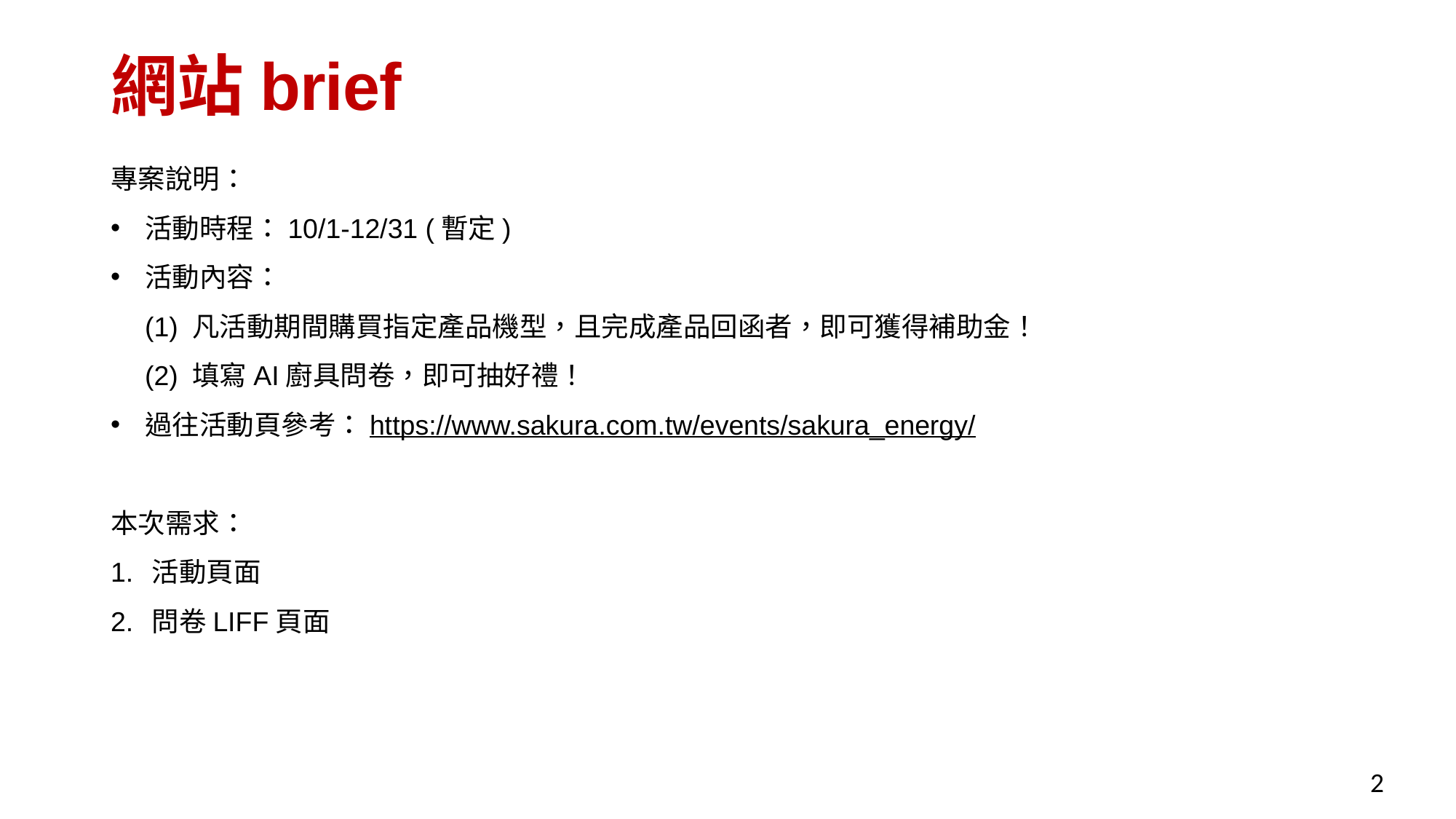

# 網站brief
專案說明：
活動時程：10/1-12/31 (暫定)
活動內容：
(1) 凡活動期間購買指定產品機型，且完成產品回函者，即可獲得補助金！
(2) 填寫AI廚具問卷，即可抽好禮！
過往活動頁參考：https://www.sakura.com.tw/events/sakura_energy/

本次需求：
活動頁面
問卷LIFF頁面